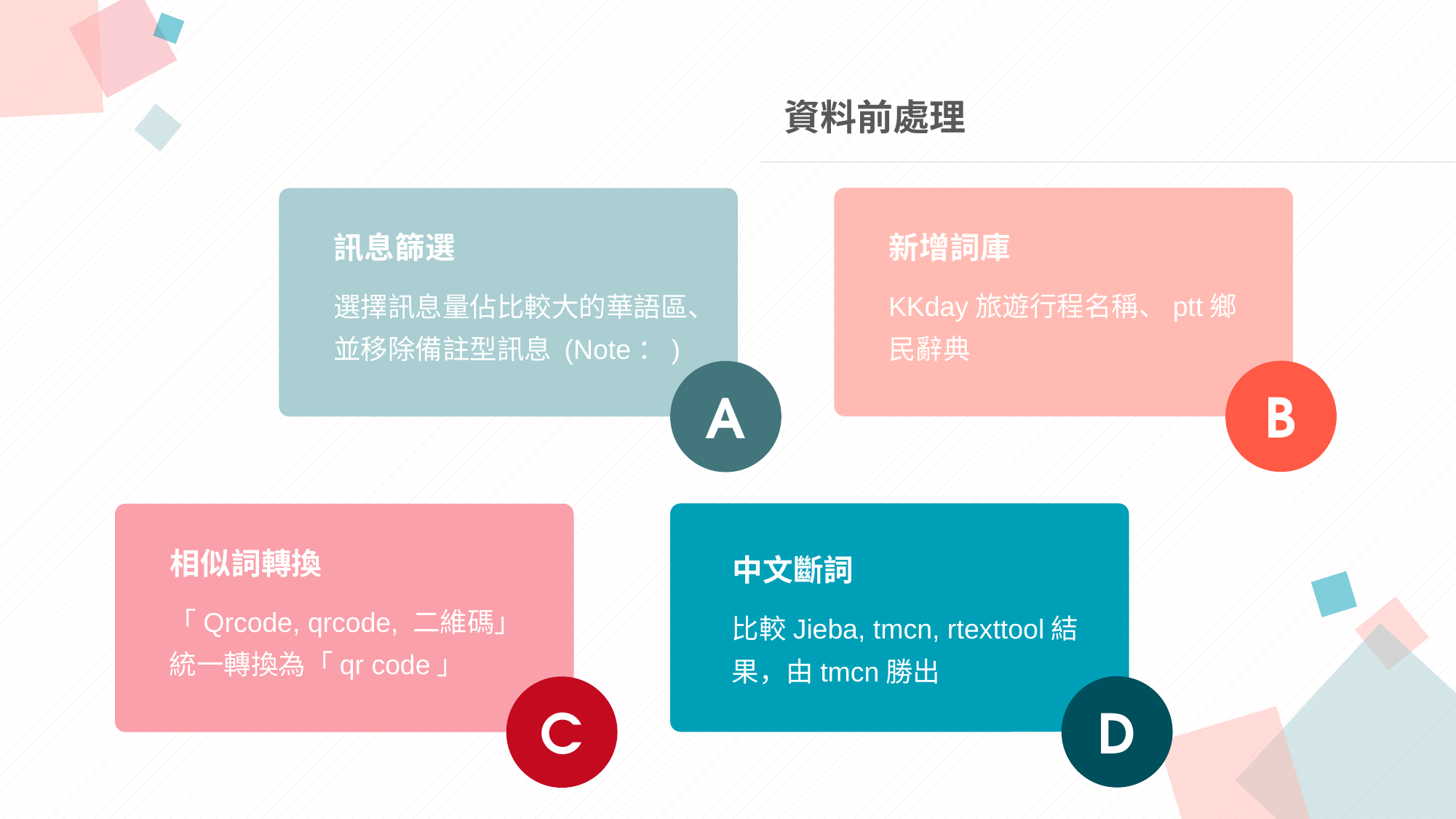

資料前處理

新增詞庫
訊息篩選
KKday旅遊行程名稱、ptt鄉民辭典
選擇訊息量佔比較大的華語區、並移除備註型訊息 (Note：)
B
A

相似詞轉換
中文斷詞
「Qrcode, qrcode, 二維碼」 統一轉換為「qr code」

比較Jieba, tmcn, rtexttool結果，由tmcn勝出

D
C